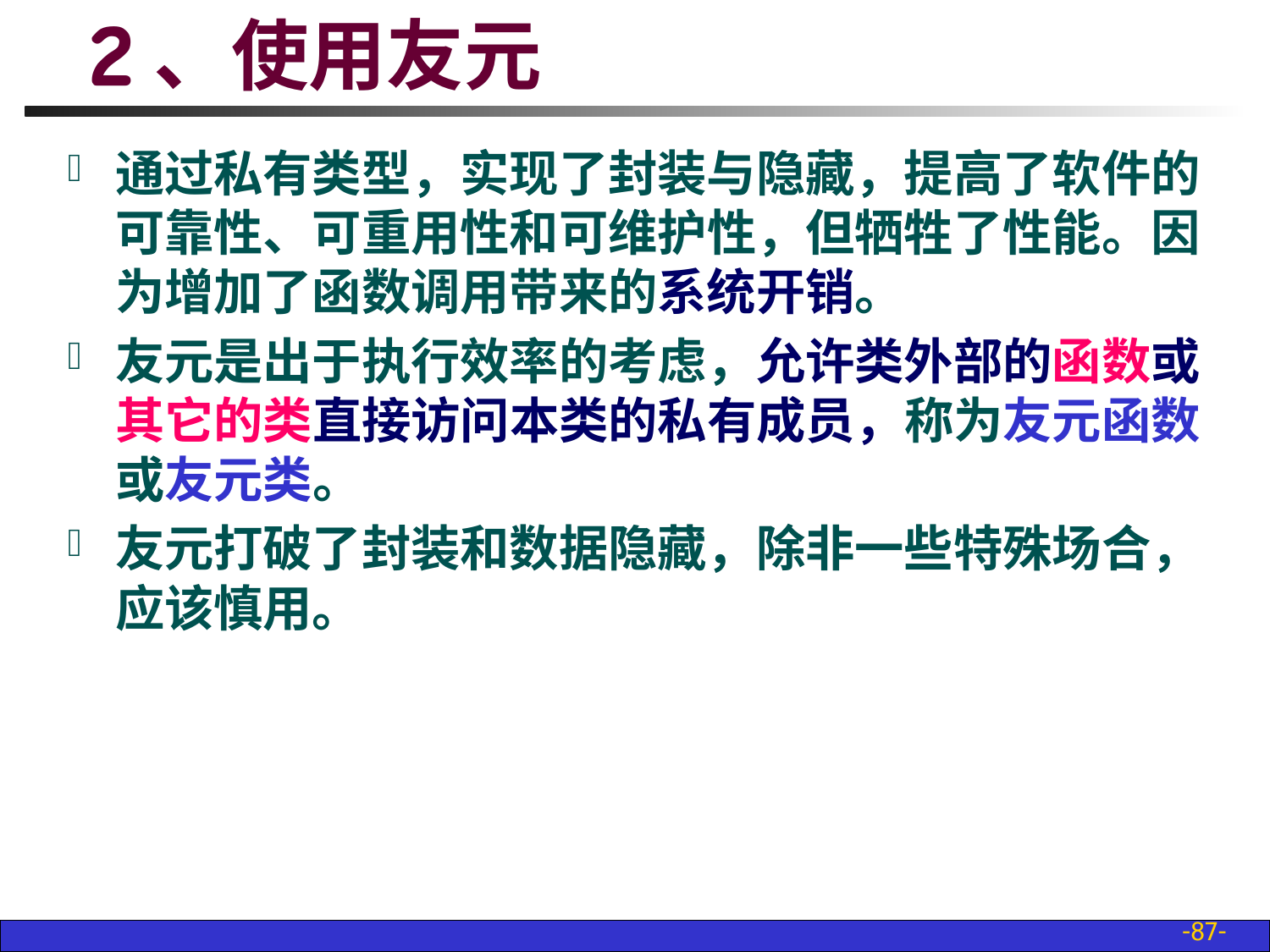

# 2、使用友元
通过私有类型，实现了封装与隐藏，提高了软件的可靠性、可重用性和可维护性，但牺牲了性能。因为增加了函数调用带来的系统开销。
友元是出于执行效率的考虑，允许类外部的函数或其它的类直接访问本类的私有成员，称为友元函数或友元类。
友元打破了封装和数据隐藏，除非一些特殊场合，应该慎用。
-87-